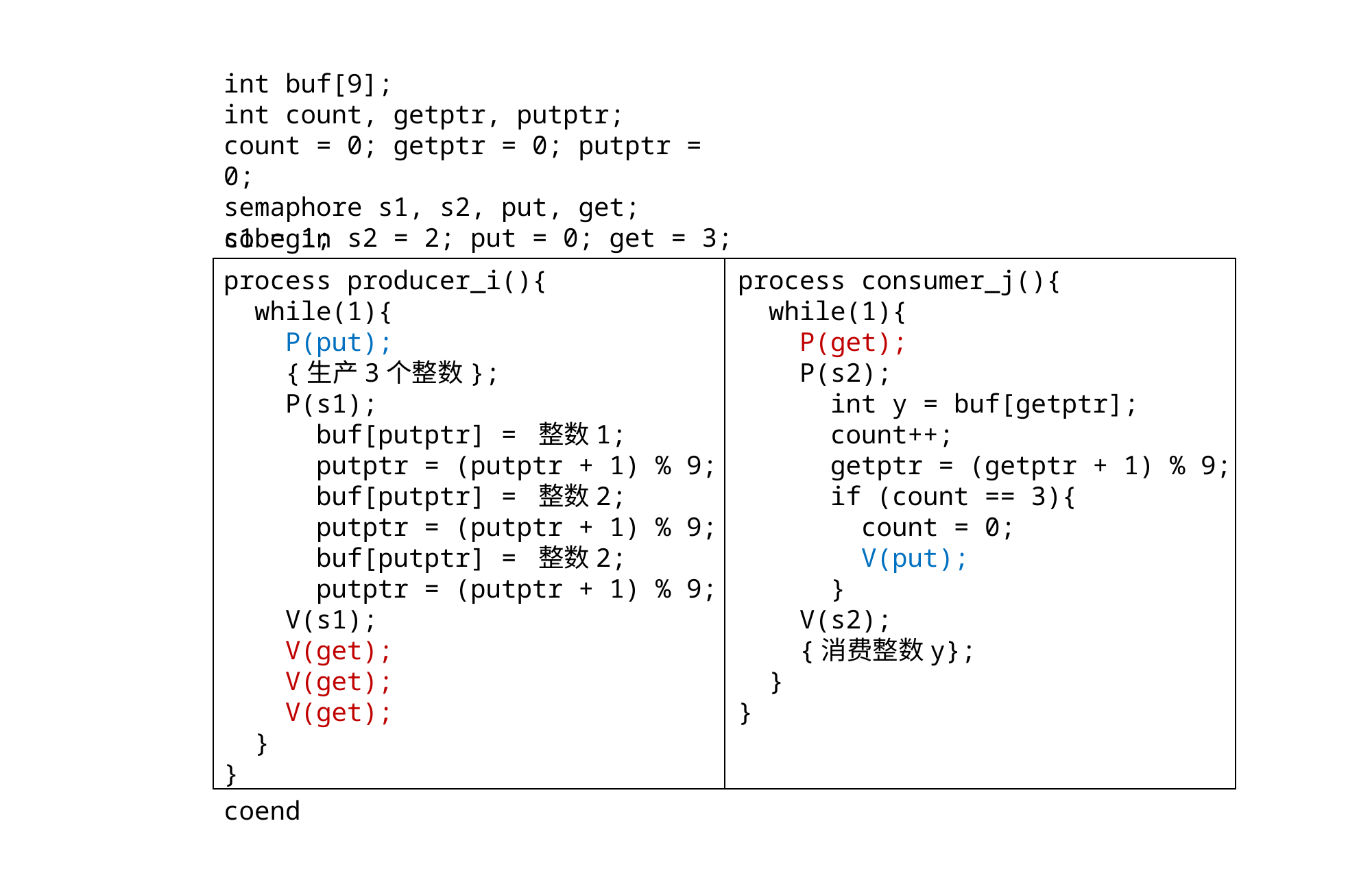

int buf[9];
int count, getptr, putptr;
count = 0; getptr = 0; putptr = 0;
semaphore s1, s2, put, get;
s1 = 1; s2 = 2; put = 0; get = 3;
cobegin
process consumer_j(){
  while(1){
    P(get);
    P(s2);
      int y = buf[getptr];
      count++;
      getptr = (getptr + 1) % 9;
      if (count == 3){
        count = 0;
        V(put);
      }
    V(s2);
    {消费整数y};
  }
}

process producer_i(){
  while(1){
    P(put);
    {生产3个整数};
    P(s1);
      buf[putptr] = 整数1;
      putptr = (putptr + 1) % 9;
      buf[putptr] = 整数2;
      putptr = (putptr + 1) % 9;
      buf[putptr] = 整数2;
      putptr = (putptr + 1) % 9;
    V(s1);
    V(get);
    V(get);
    V(get);
  }
}
|  |  |
| --- | --- |
coend